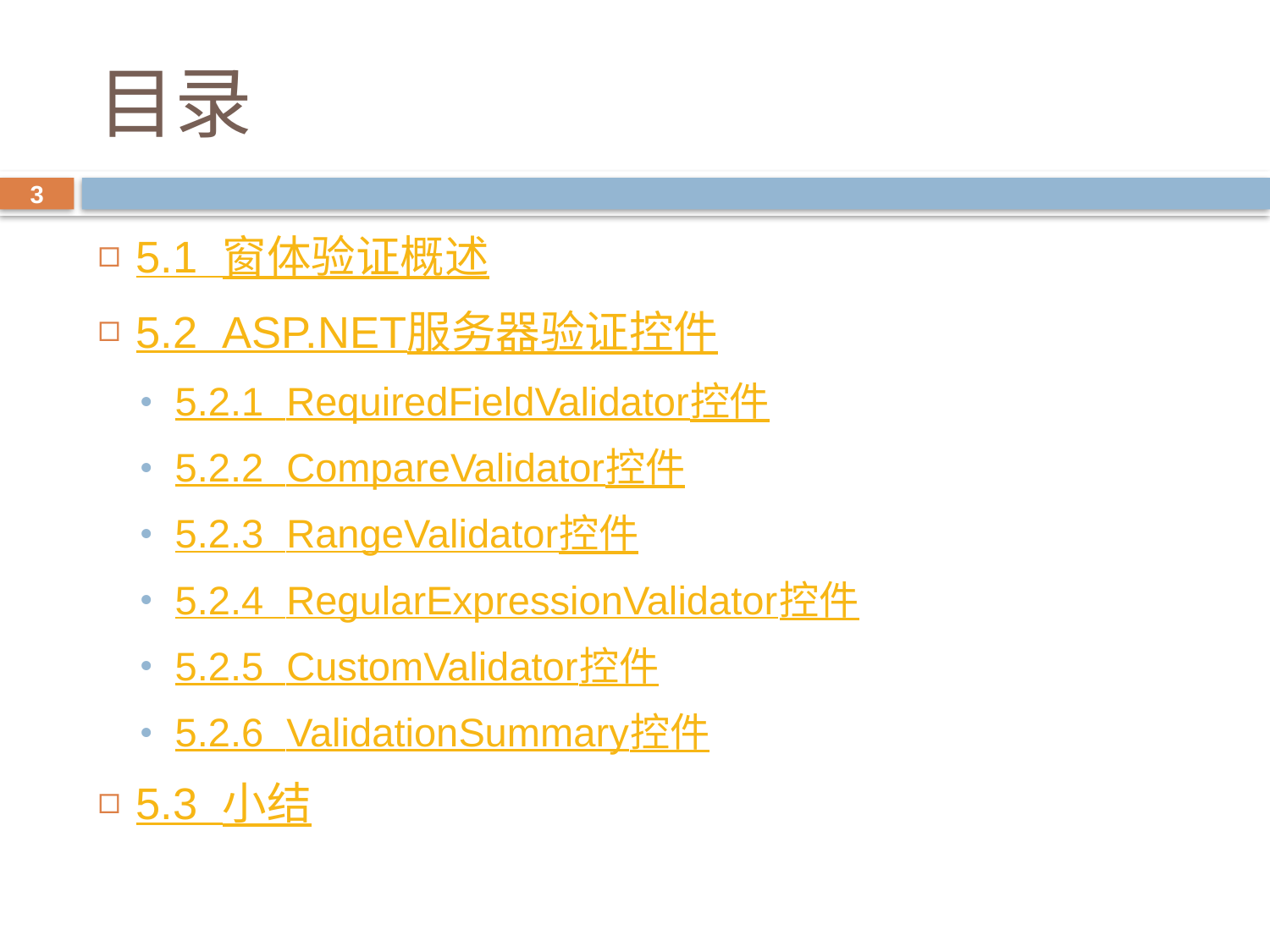

# 目录
3
5.1  窗体验证概述
5.2  ASP.NET服务器验证控件
5.2.1  RequiredFieldValidator控件
5.2.2  CompareValidator控件
5.2.3  RangeValidator控件
5.2.4  RegularExpressionValidator控件
5.2.5  CustomValidator控件
5.2.6  ValidationSummary控件
5.3  小结